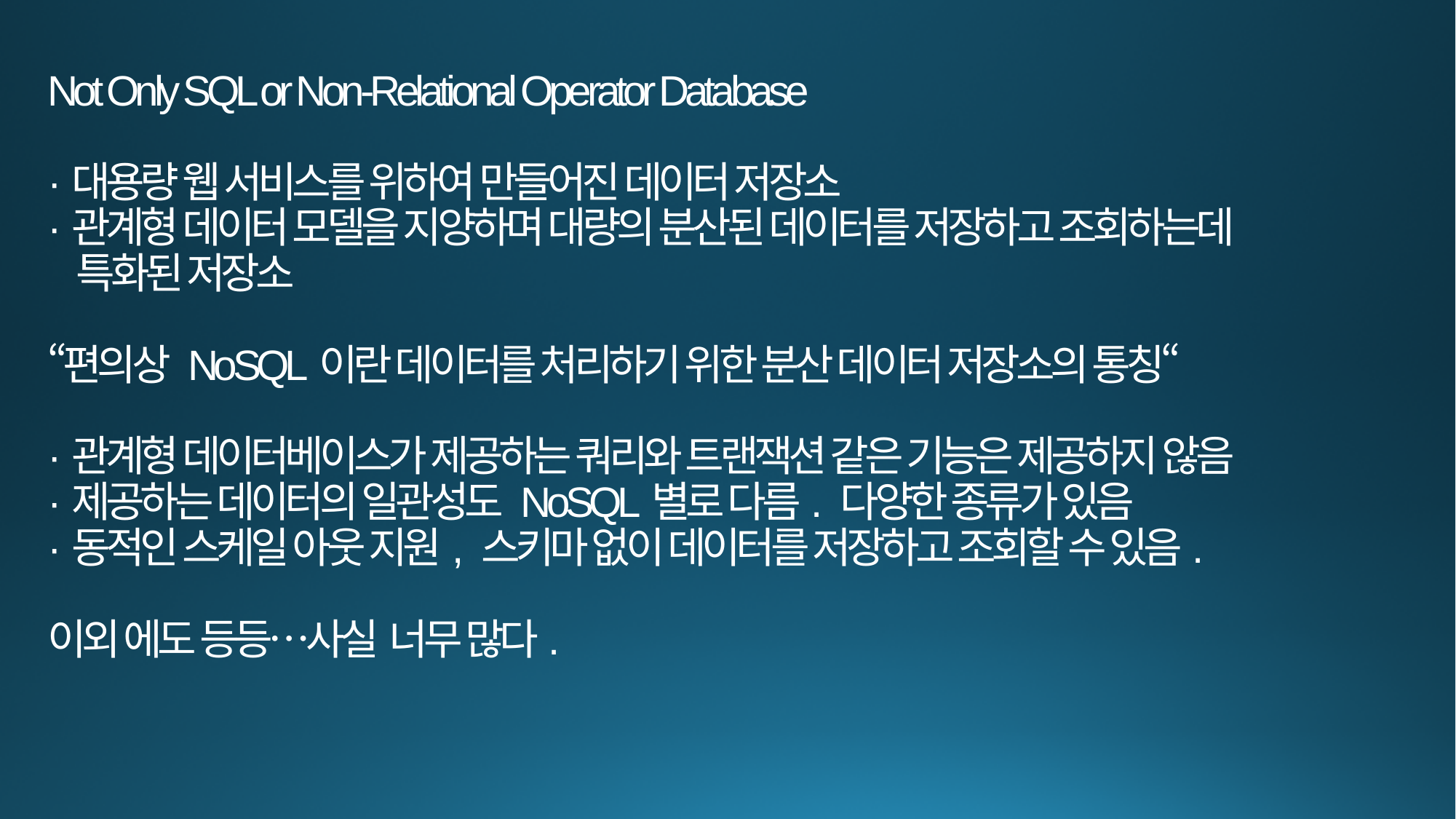

# Not Only SQL or Non-Relational Operator Database ·대용량 웹 서비스를 위하여 만들어진 데이터 저장소 ·관계형 데이터 모델을 지양하며 대량의 분산된 데이터를 저장하고 조회하는데 특화된 저장소 “편의상 NoSQL이란 데이터를 처리하기 위한 분산 데이터 저장소의 통칭“ ·관계형 데이터베이스가 제공하는 쿼리와 트랜잭션 같은 기능은 제공하지 않음 ·제공하는 데이터의 일관성도 NoSQL별로 다름. 다양한 종류가 있음 ·동적인 스케일 아웃 지원, 스키마 없이 데이터를 저장하고 조회할 수 있음. 이외 에도 등등…사실  너무 많다.